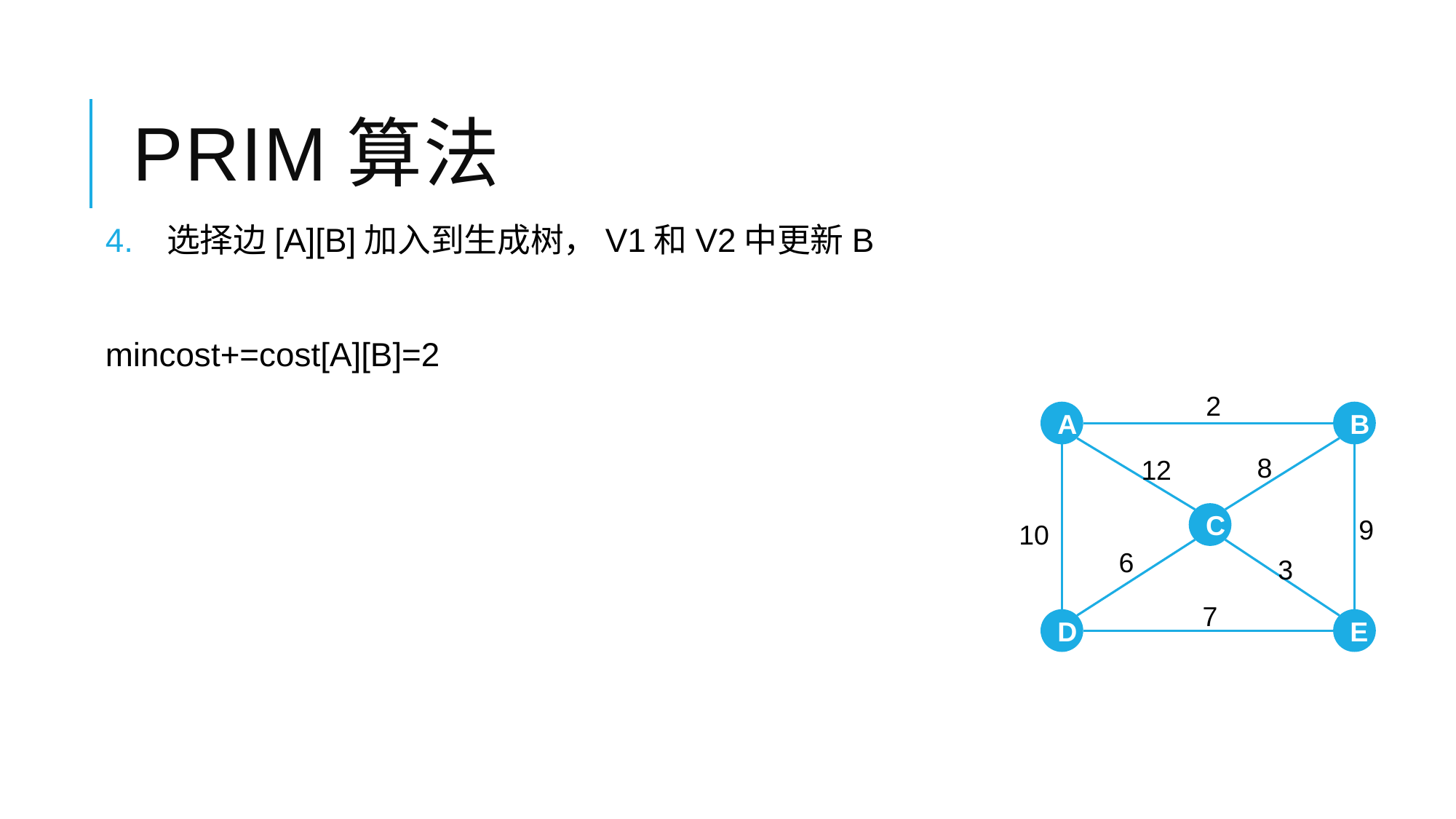

# Prim算法
选择边[A][B]加入到生成树，V1和V2中更新B

mincost+=cost[A][B]=2
2
A
B
8
12
C
9
10
6
3
7
D
E